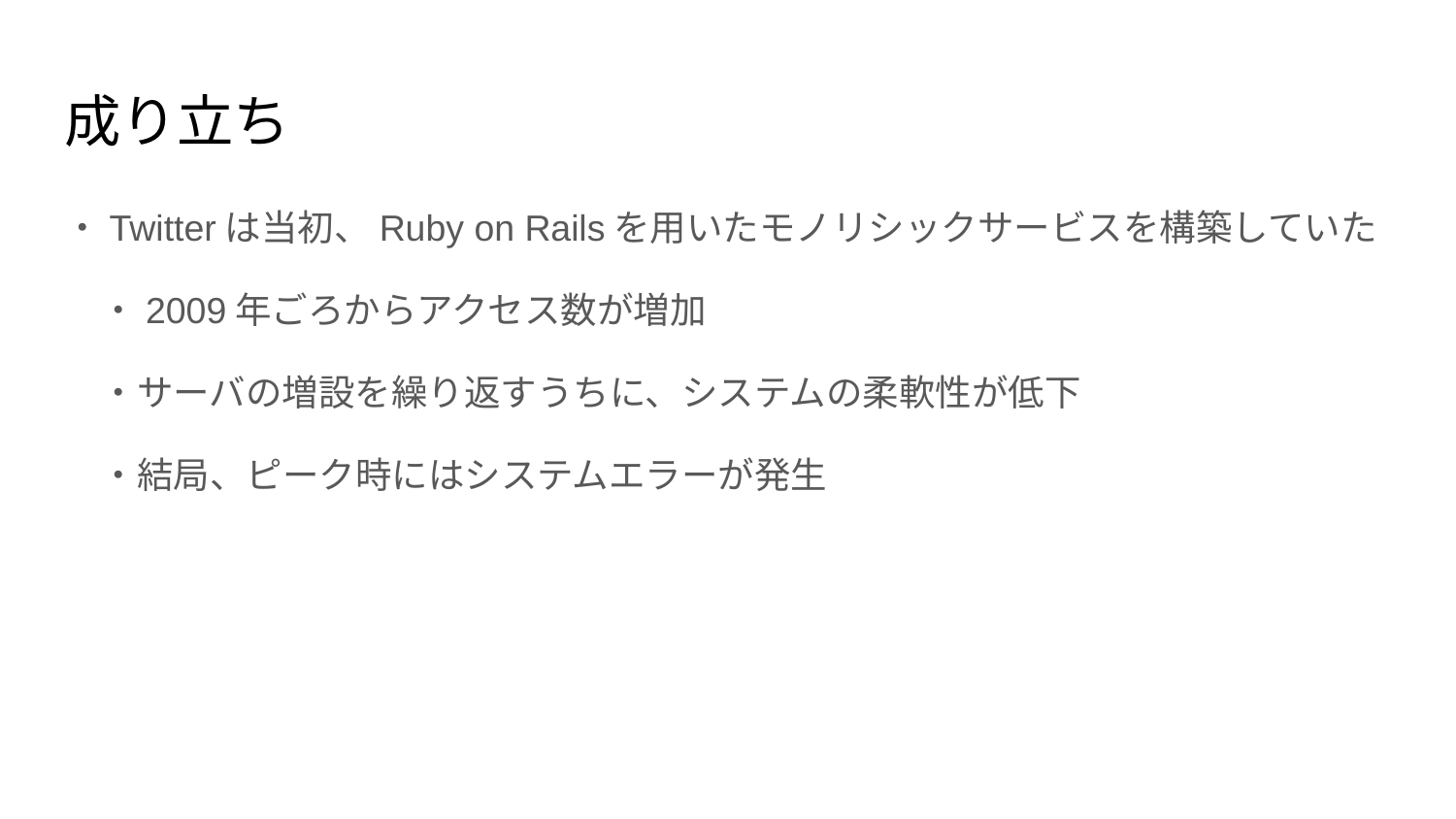

# 成り立ち
・Twitterは当初、Ruby on Railsを用いたモノリシックサービスを構築していた
　・2009年ごろからアクセス数が増加
　・サーバの増設を繰り返すうちに、システムの柔軟性が低下
　・結局、ピーク時にはシステムエラーが発生